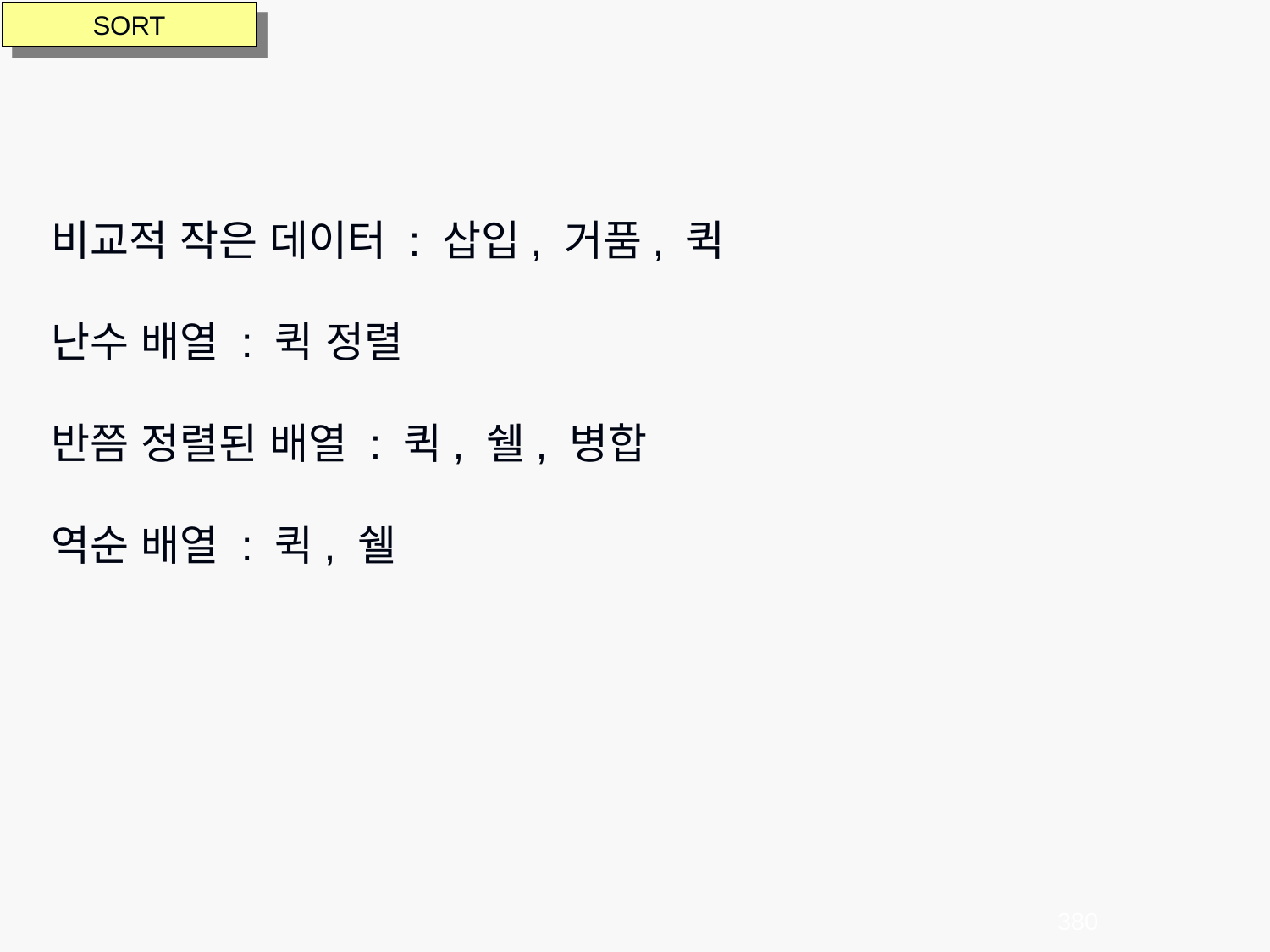

SORT
비교적 작은 데이터 : 삽입, 거품, 퀵

난수 배열 : 퀵 정렬

반쯤 정렬된 배열 : 퀵, 쉘, 병합

역순 배열 : 퀵, 쉘
380